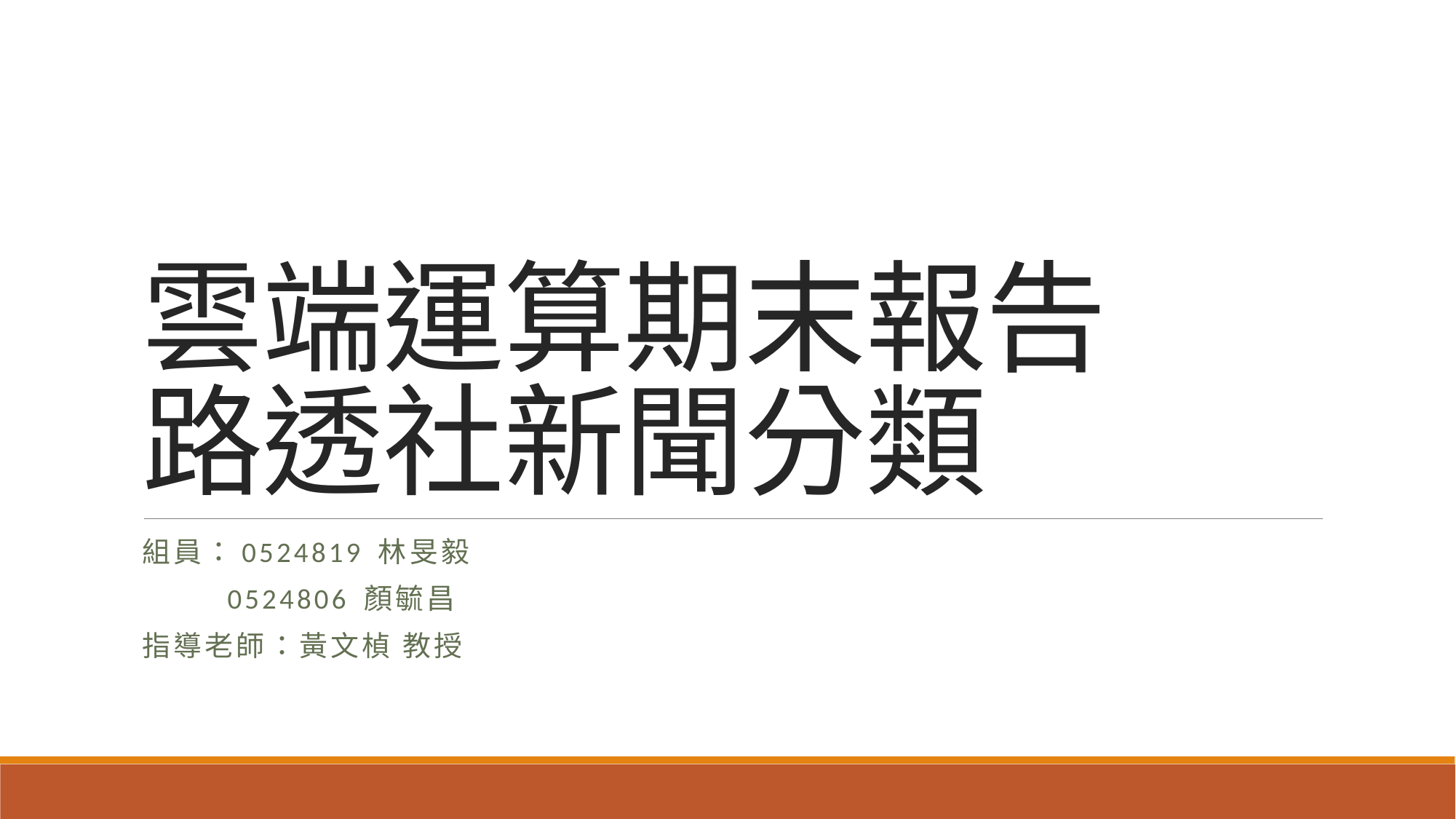

# 雲端運算期末報告 路透社新聞分類
組員：0524819 林旻毅
	0524806 顏毓昌
指導老師：黃文楨 教授